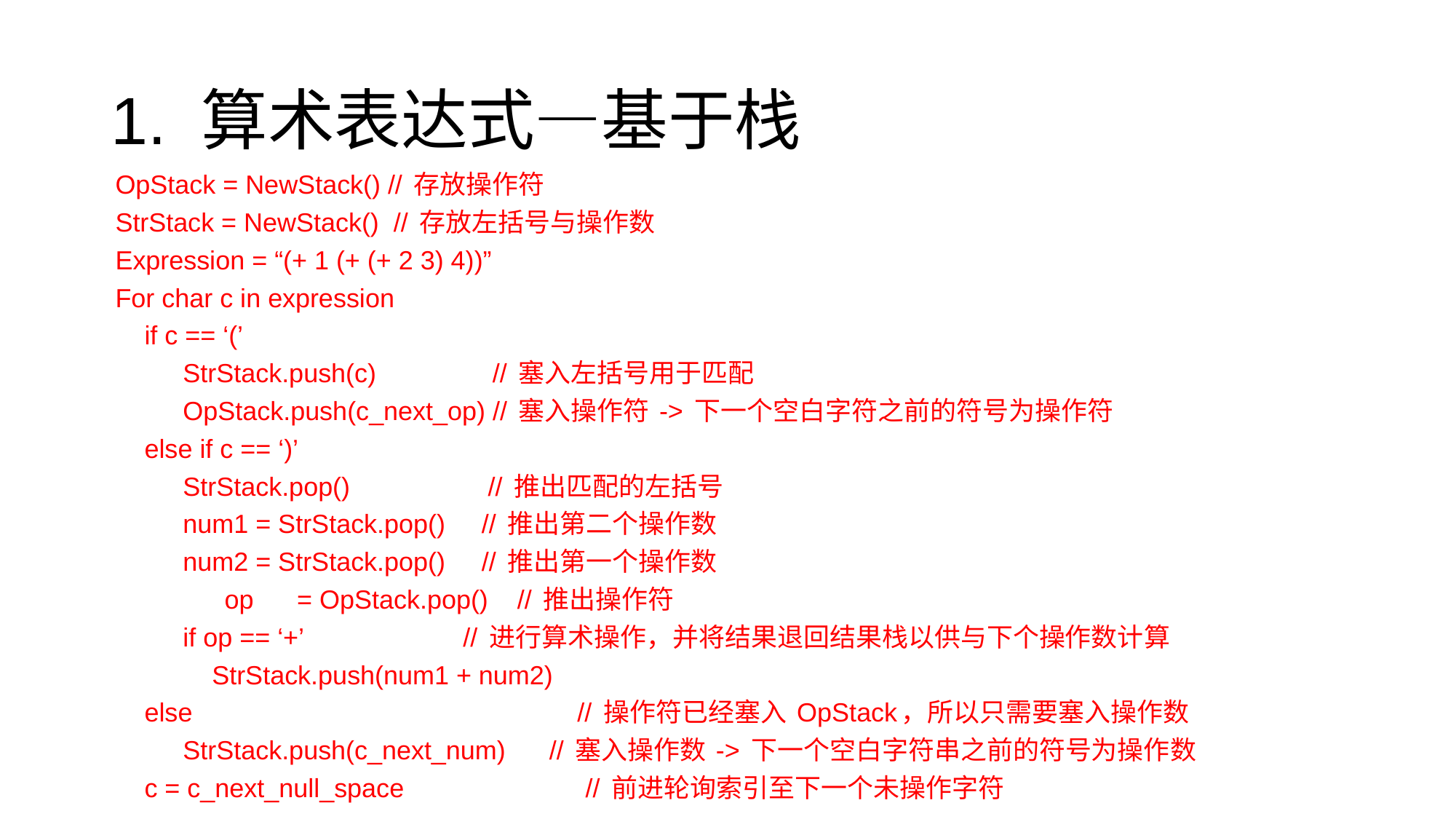

# 1. 算术表达式—基于栈
OpStack = NewStack() // 存放操作符
StrStack = NewStack()  // 存放左括号与操作数
Expression = “(+ 1 (+ (+ 2 3) 4))”
For char c in expression
    if c == ‘(’
	StrStack.push(c)                // 塞入左括号用于匹配
	OpStack.push(c_next_op) // 塞入操作符 -> 下一个空白字符之前的符号为操作符
    else if c == ‘)’
	StrStack.pop()                   // 推出匹配的左括号
	num1 = StrStack.pop()     // 推出第二个操作数
	num2 = StrStack.pop()     // 推出第一个操作数
               op      = OpStack.pop()    // 推出操作符
	if op == ‘+’                      // 进行算术操作，并将结果退回结果栈以供与下个操作数计算
	    StrStack.push(num1 + num2)
    else                                                     // 操作符已经塞入 OpStack，所以只需要塞入操作数
	StrStack.push(c_next_num)      // 塞入操作数 -> 下一个空白字符串之前的符号为操作数
    c = c_next_null_space                         // 前进轮询索引至下一个未操作字符